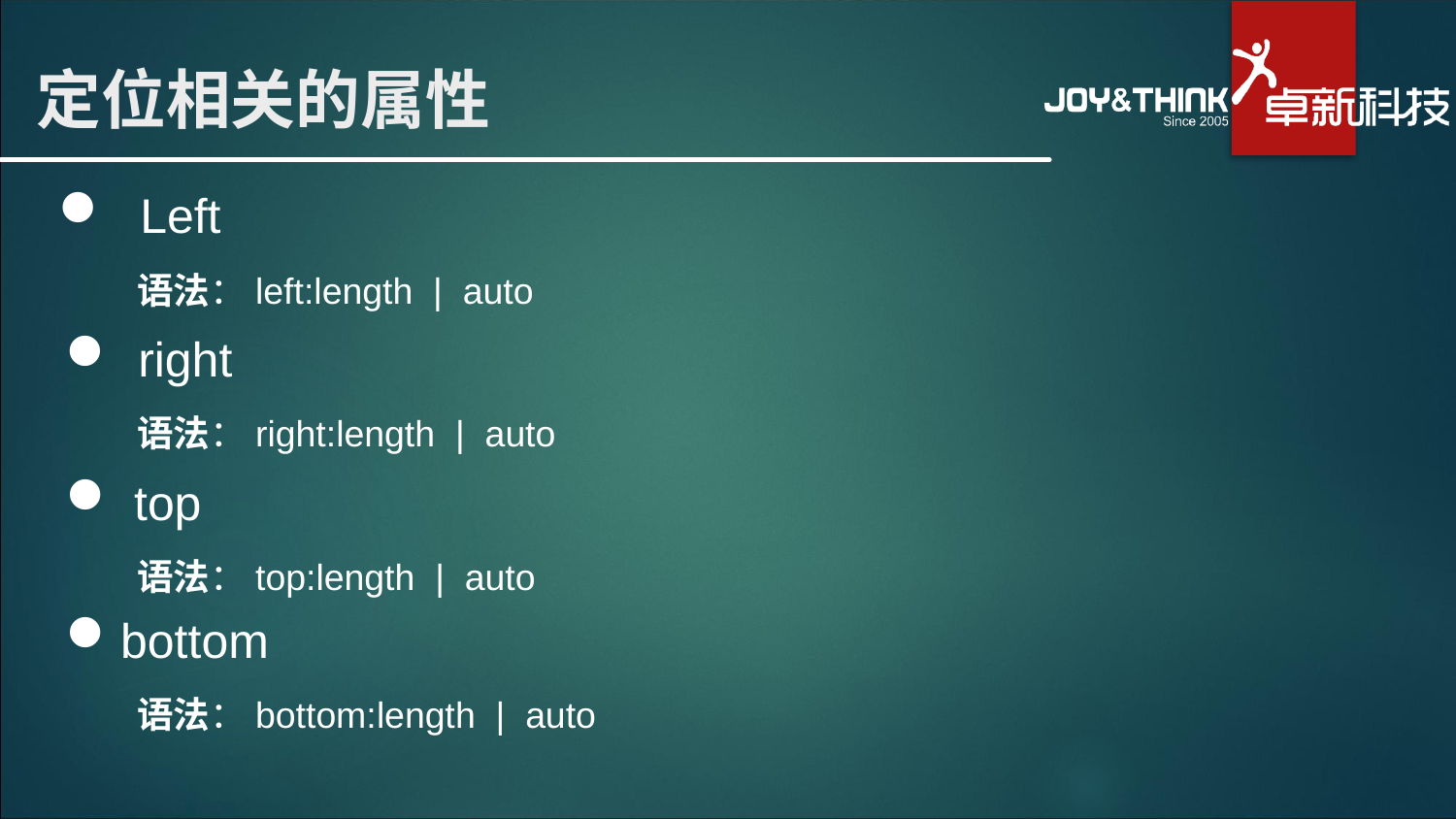

# 定位相关的属性
Left
语法：left:length  |  auto
right
语法：right:length  |  auto
 top
语法：top:length  |  auto
bottom
语法：bottom:length  |  auto